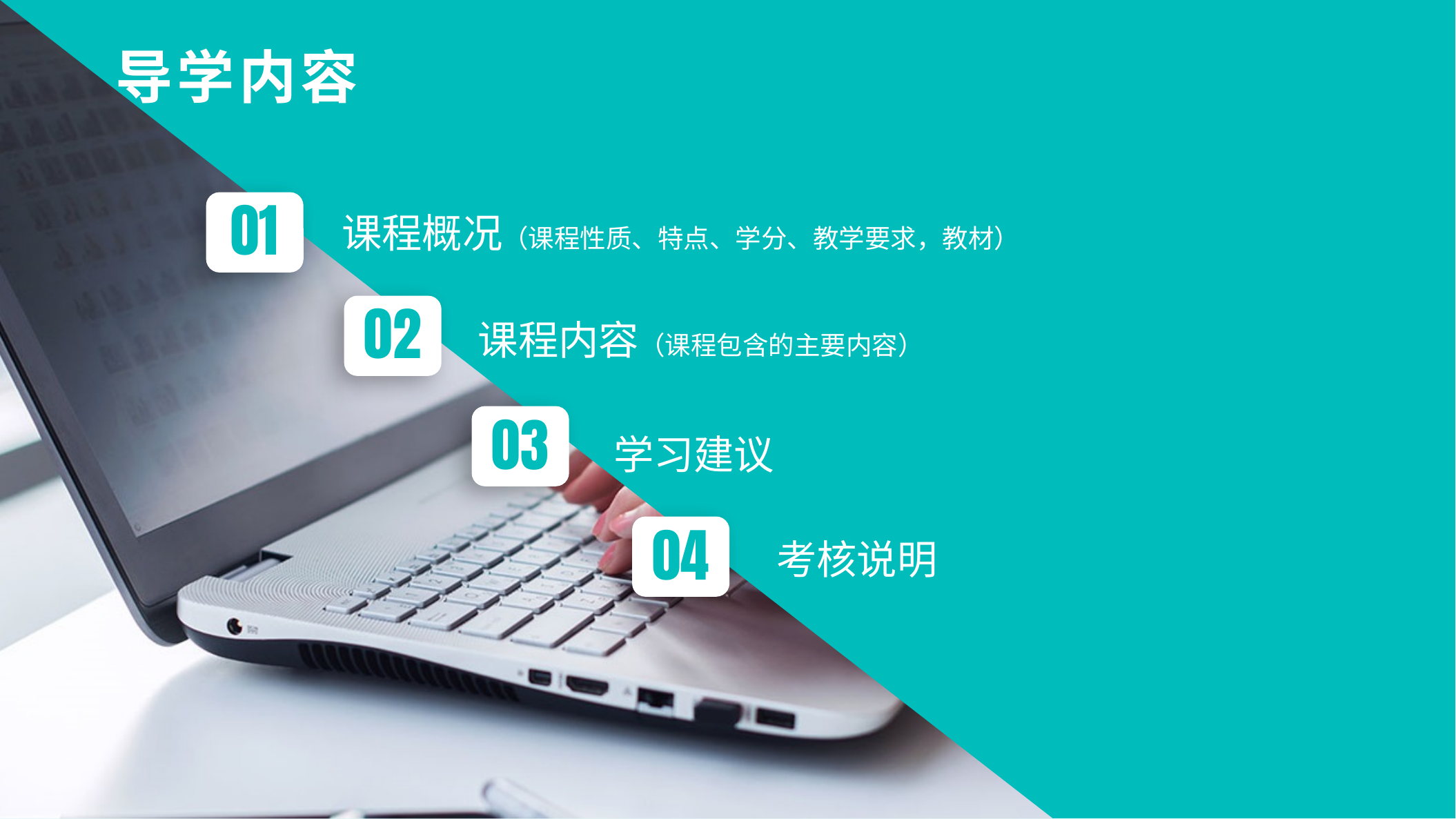

导学内容
01
课程概况（课程性质、特点、学分、教学要求，教材）
02
课程内容（课程包含的主要内容）
03
学习建议
04
考核说明